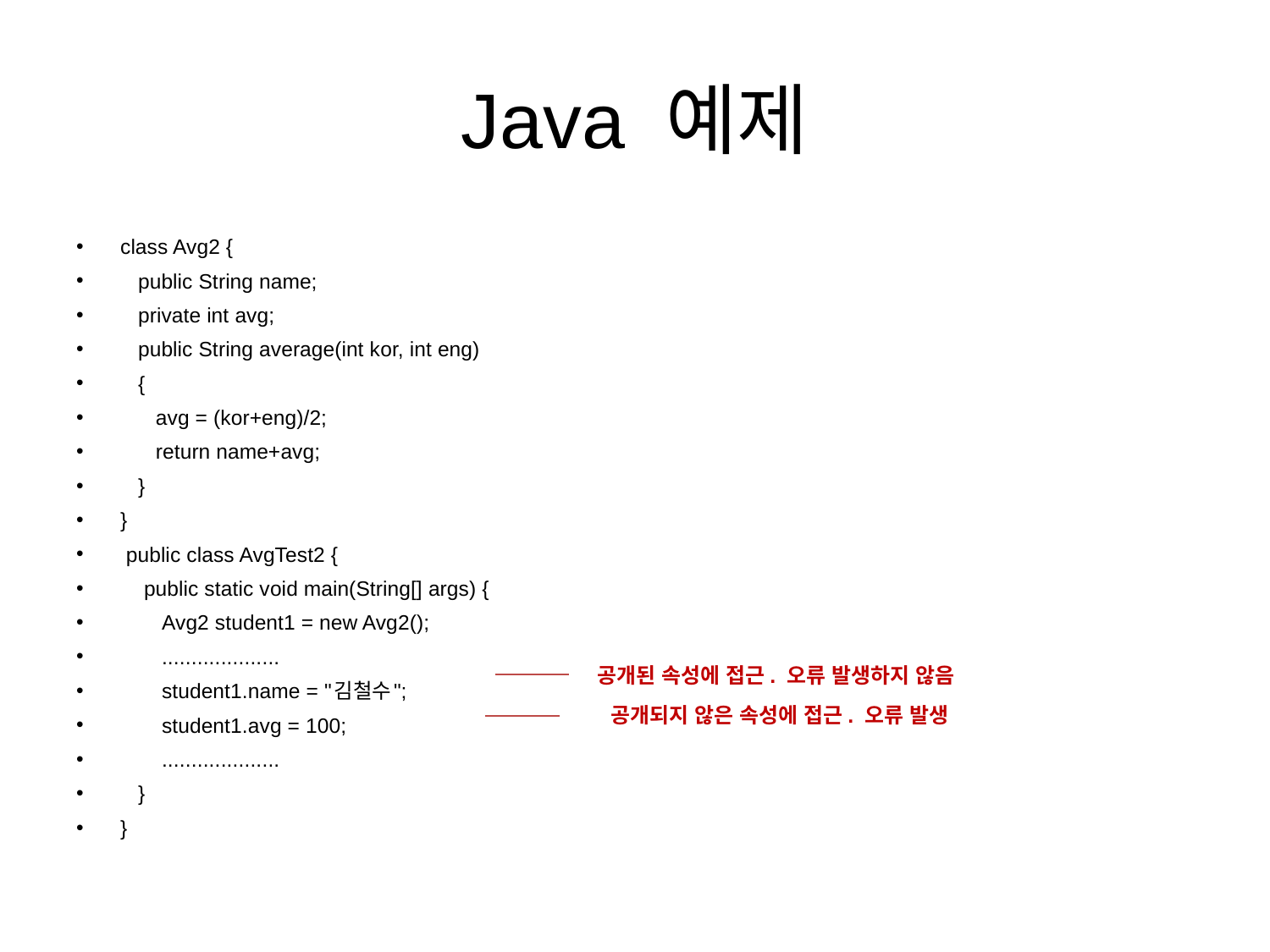

# Java 예제
class Avg2 {
   public String name;
   private int avg;
   public String average(int kor, int eng)
   {
      avg = (kor+eng)/2;
      return name+avg;
   }
}
 public class AvgTest2 {
    public static void main(String[] args) {
       Avg2 student1 = new Avg2();
       ....................
       student1.name = "김철수";
       student1.avg = 100;
       ....................
   }
}

공개된 속성에 접근. 오류 발생하지 않음
공개되지 않은 속성에 접근. 오류 발생